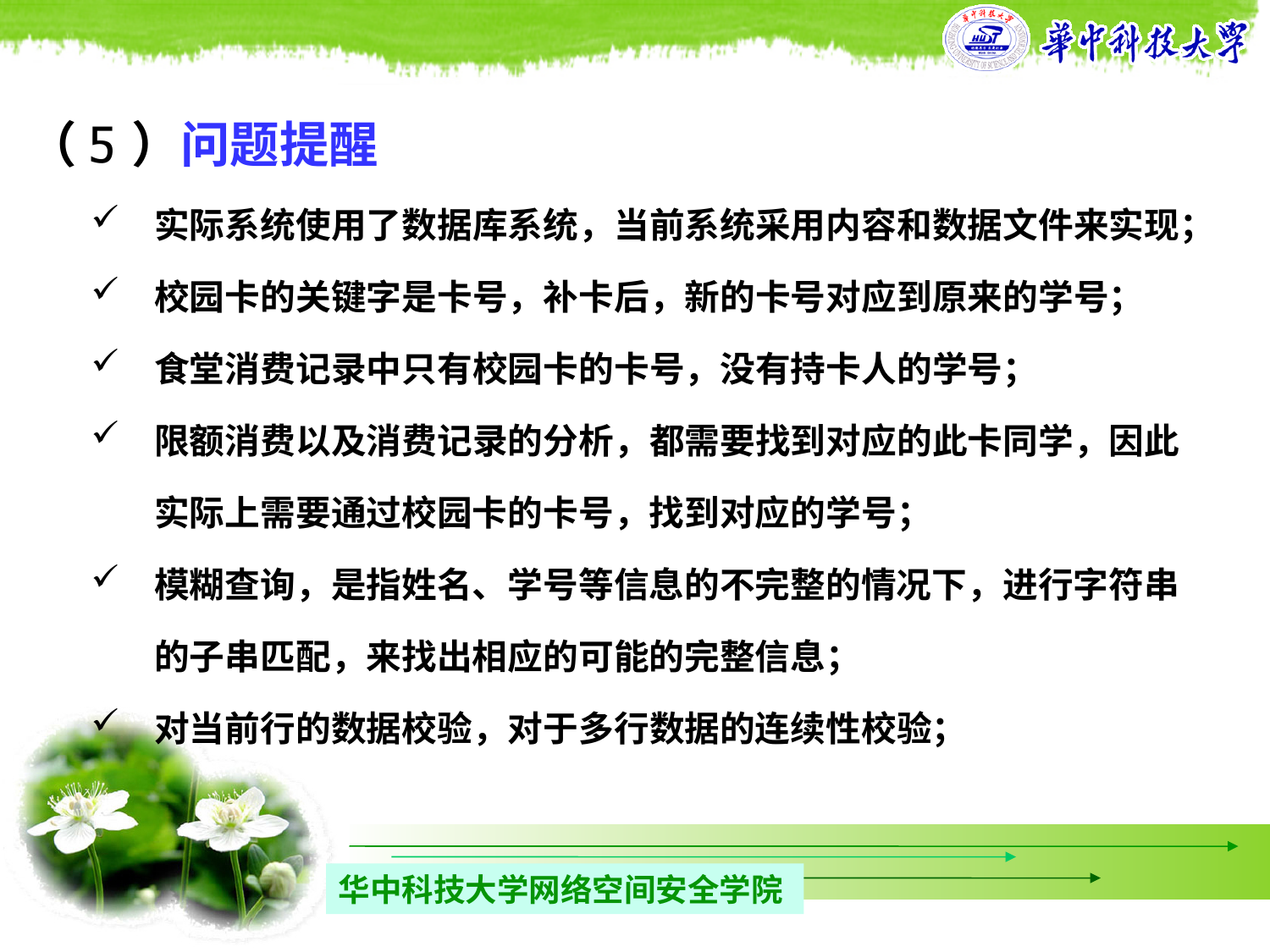

（5）问题提醒
实际系统使用了数据库系统，当前系统采用内容和数据文件来实现；
校园卡的关键字是卡号，补卡后，新的卡号对应到原来的学号；
食堂消费记录中只有校园卡的卡号，没有持卡人的学号；
限额消费以及消费记录的分析，都需要找到对应的此卡同学，因此实际上需要通过校园卡的卡号，找到对应的学号；
模糊查询，是指姓名、学号等信息的不完整的情况下，进行字符串的子串匹配，来找出相应的可能的完整信息；
对当前行的数据校验，对于多行数据的连续性校验；
17